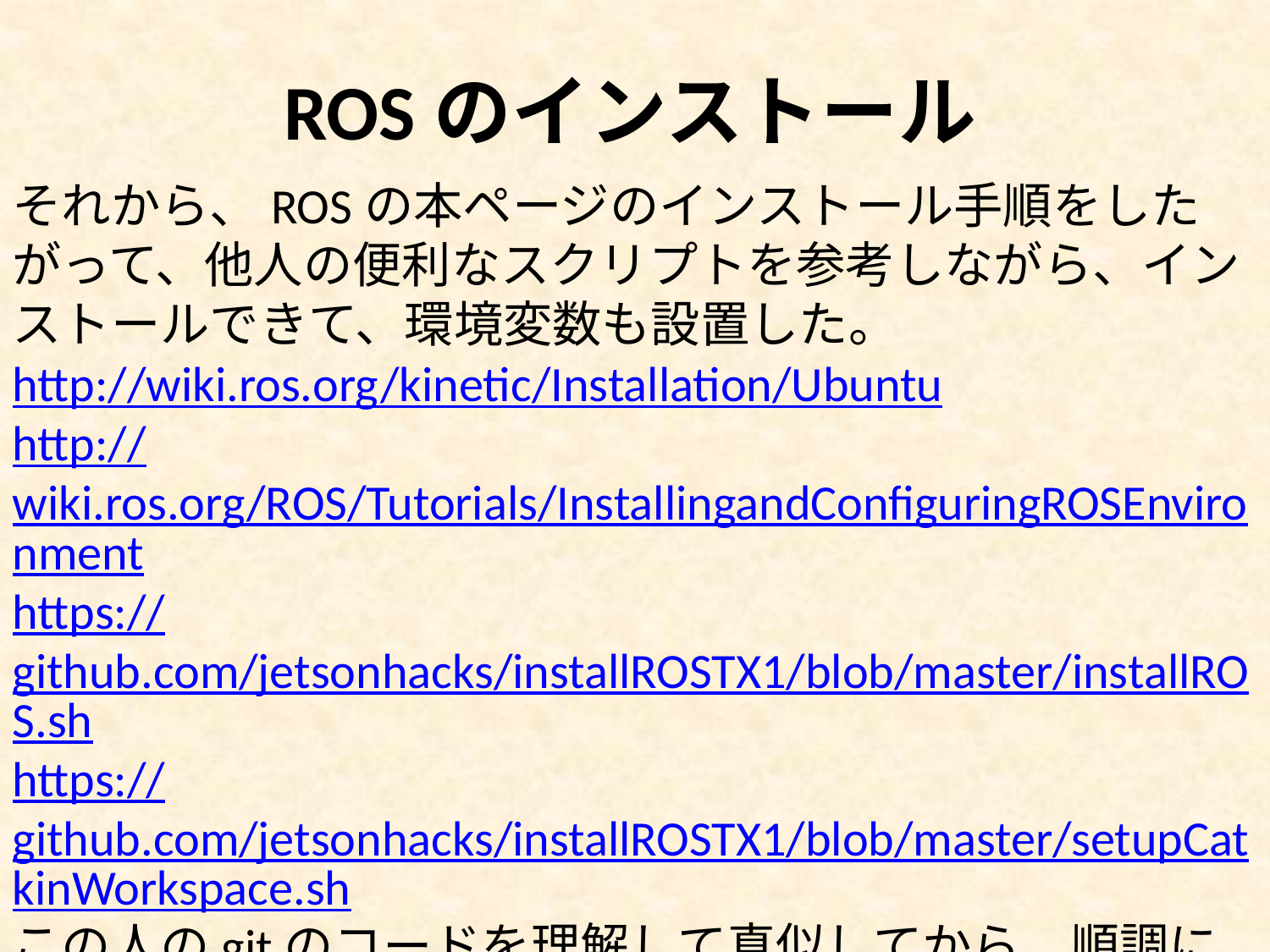

ROSのインストール
それから、ROSの本ページのインストール手順をしたがって、他人の便利なスクリプトを参考しながら、インストールできて、環境変数も設置した。
http://wiki.ros.org/kinetic/Installation/Ubuntu
http://wiki.ros.org/ROS/Tutorials/InstallingandConfiguringROSEnvironment
https://github.com/jetsonhacks/installROSTX1/blob/master/installROS.sh
https://github.com/jetsonhacks/installROSTX1/blob/master/setupCatkinWorkspace.sh
この人のgitのコードを理解して真似してから、順調にインストールできた。